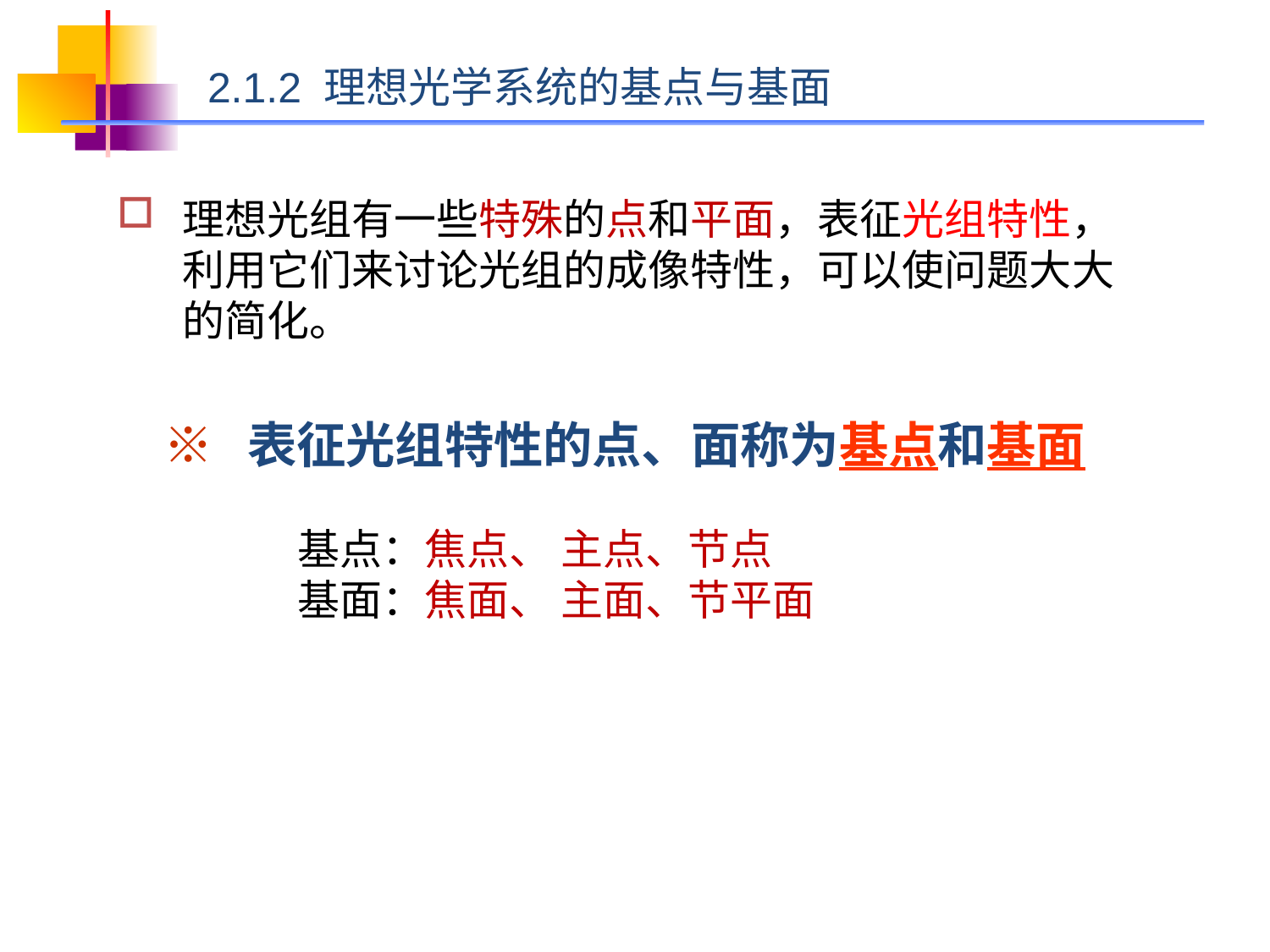

2.1.2 理想光学系统的基点与基面
理想光组有一些特殊的点和平面，表征光组特性，利用它们来讨论光组的成像特性，可以使问题大大的简化。
※  表征光组特性的点、面称为基点和基面
基点：焦点、 主点、节点
基面：焦面、 主面、节平面